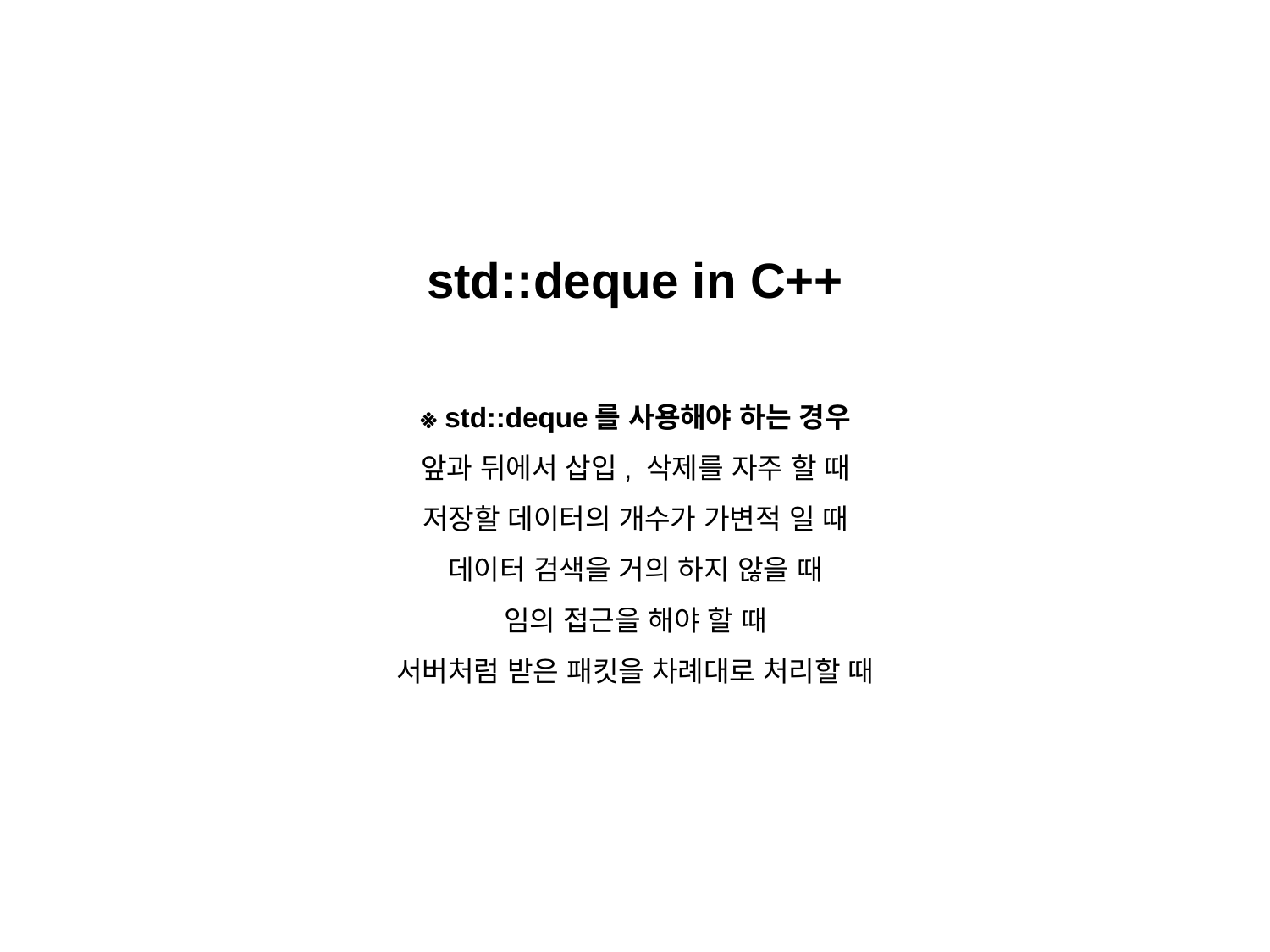

std::deque in C++
※ std::deque를 사용해야 하는 경우
앞과 뒤에서 삽입, 삭제를 자주 할 때
저장할 데이터의 개수가 가변적 일 때
데이터 검색을 거의 하지 않을 때
임의 접근을 해야 할 때
서버처럼 받은 패킷을 차례대로 처리할 때